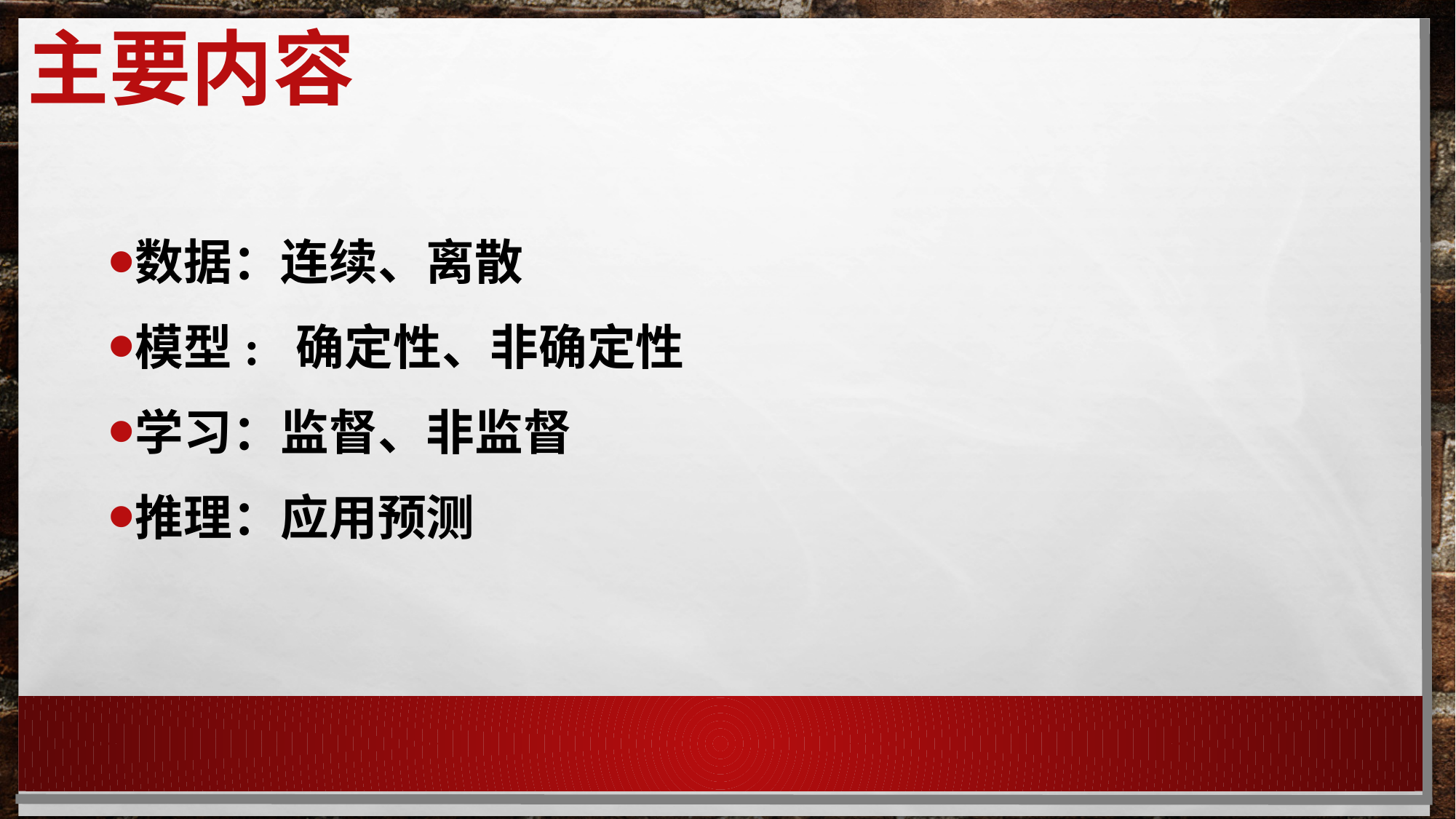

# 主要内容

数据：连续、离散
模型:  确定性、非确定性
学习：监督、非监督
推理：应用预测